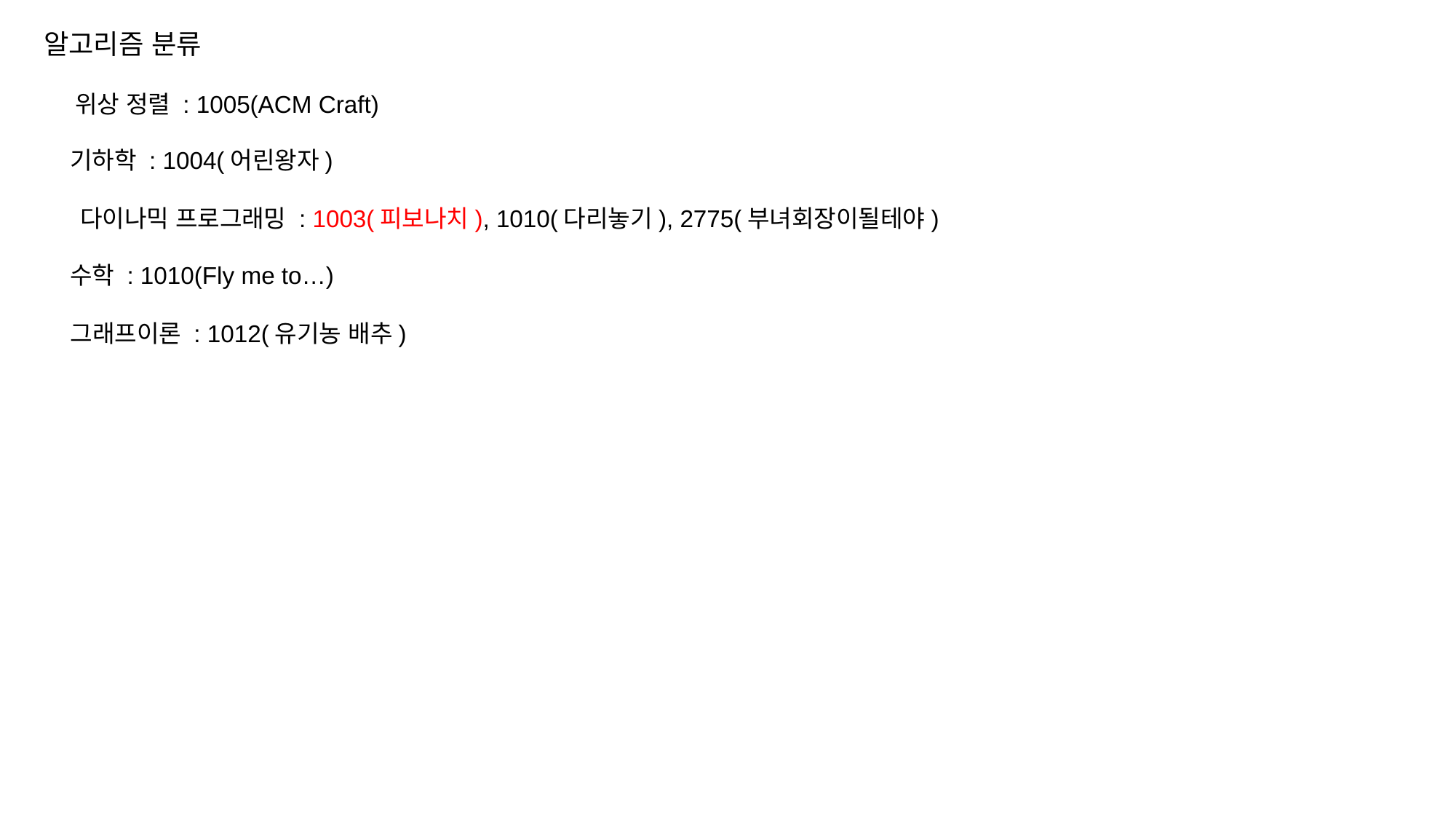

알고리즘 분류
위상 정렬 : 1005(ACM Craft)
기하학 : 1004(어린왕자)
다이나믹 프로그래밍 : 1003(피보나치), 1010(다리놓기), 2775(부녀회장이될테야)
수학 : 1010(Fly me to…)
그래프이론 : 1012(유기농 배추)